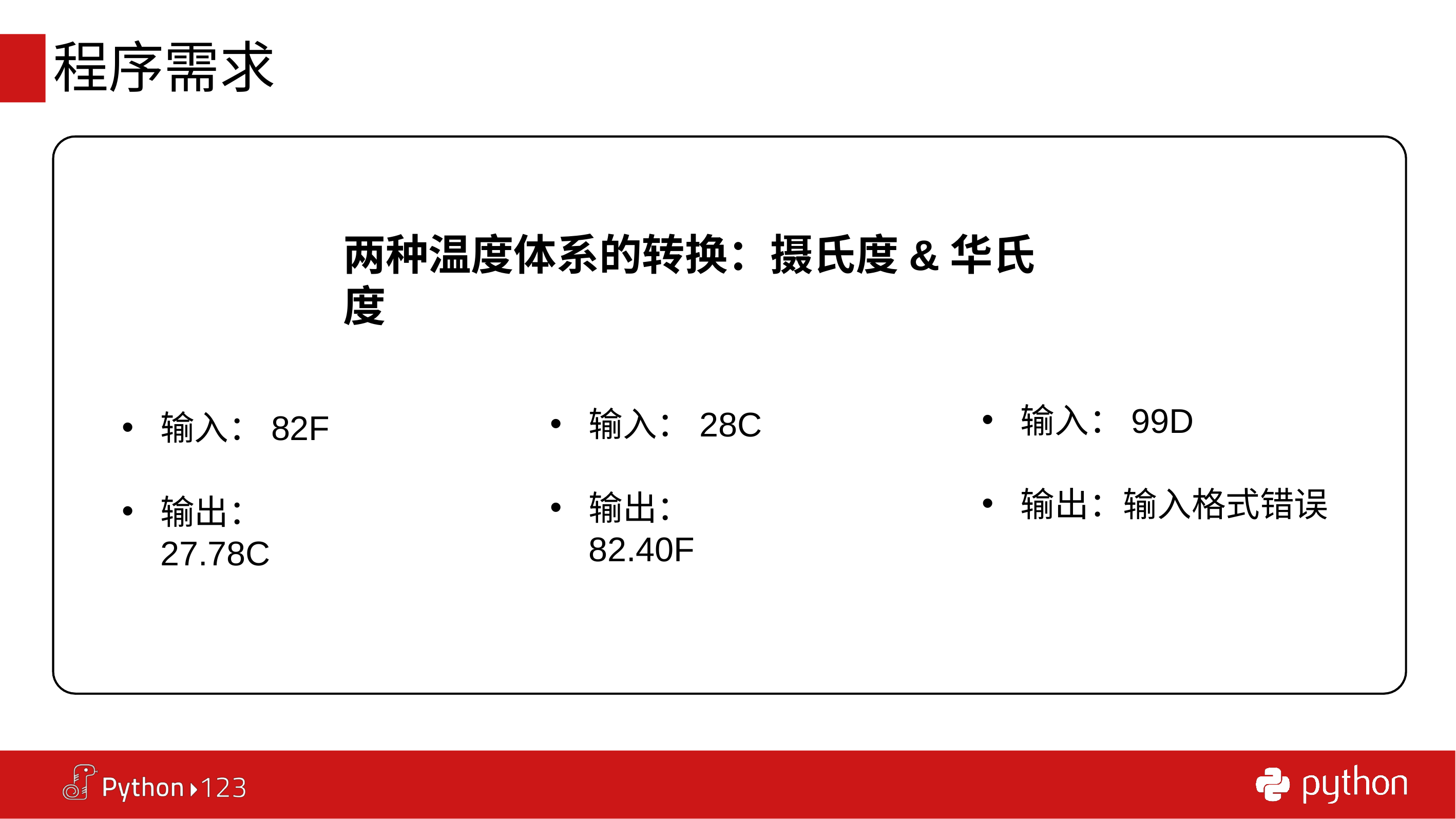

# 程序需求

两种温度体系的转换：摄氏度&华氏度
输入：99D

输出：输入格式错误
输入：28C

输出：82.40F
输入：82F

输出：27.78C